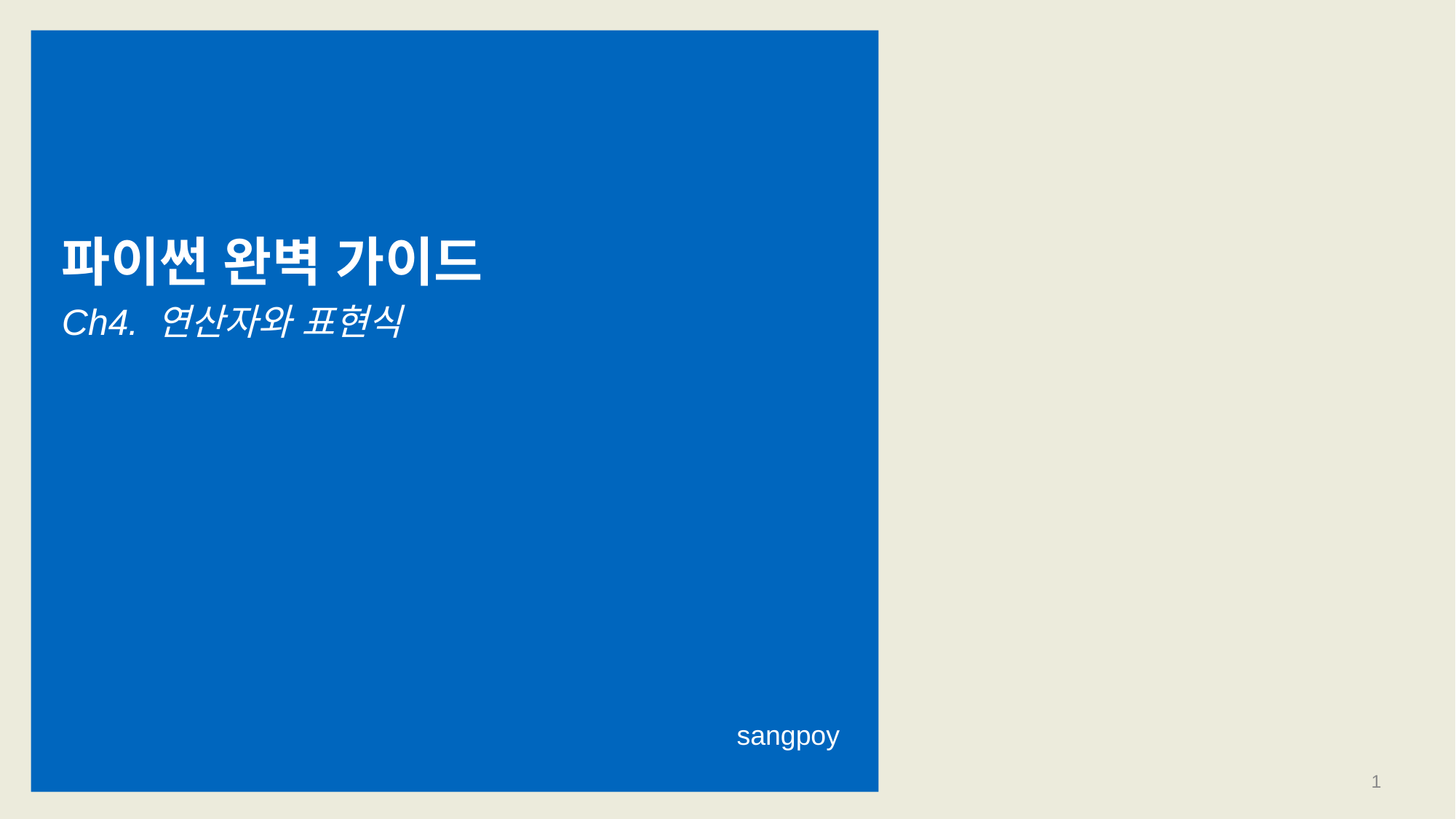

# 파이썬 완벽 가이드
Ch4. 연산자와 표현식
sangpoy
1